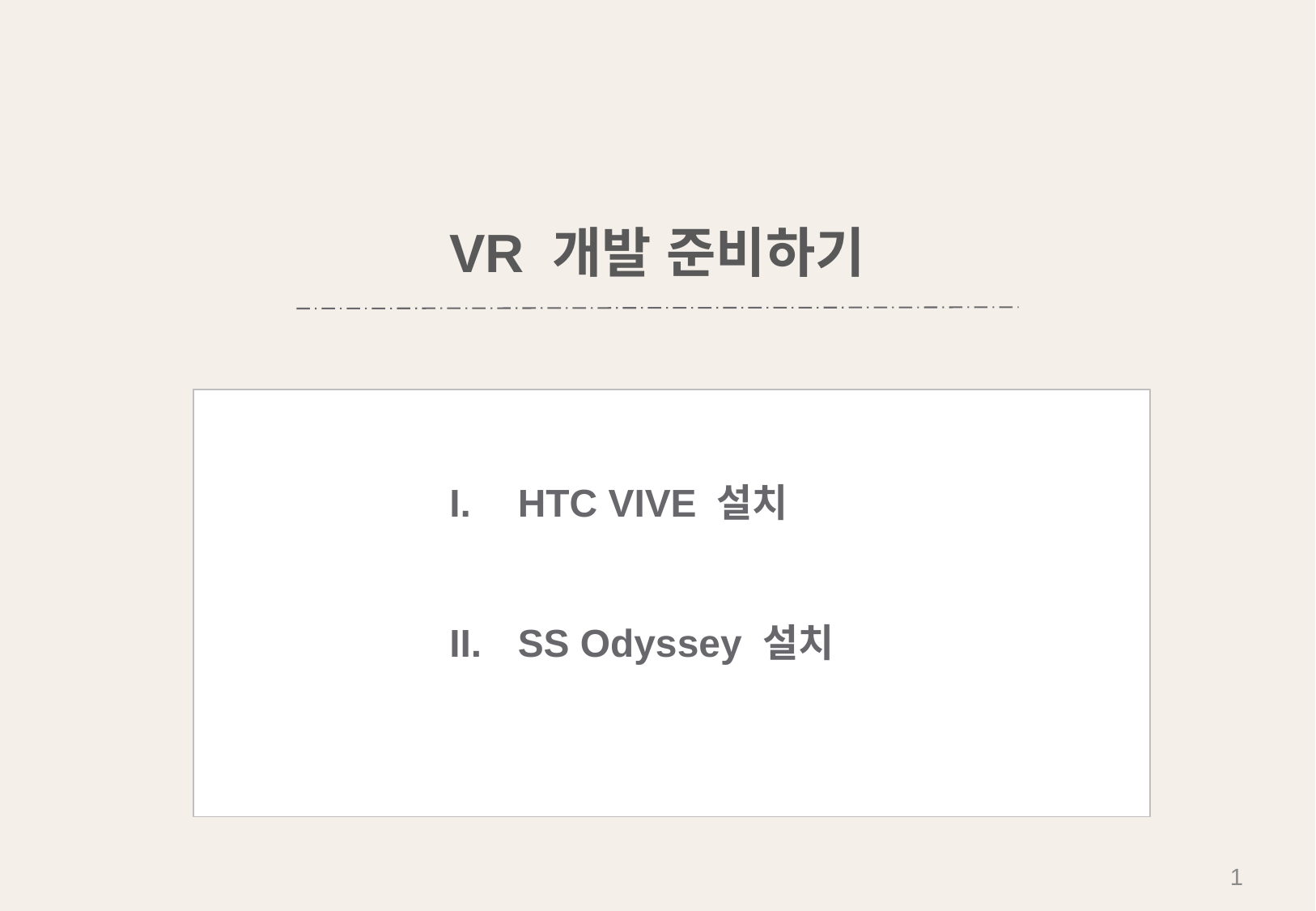

VR 개발 준비하기

HTC VIVE 설치

SS Odyssey 설치
1